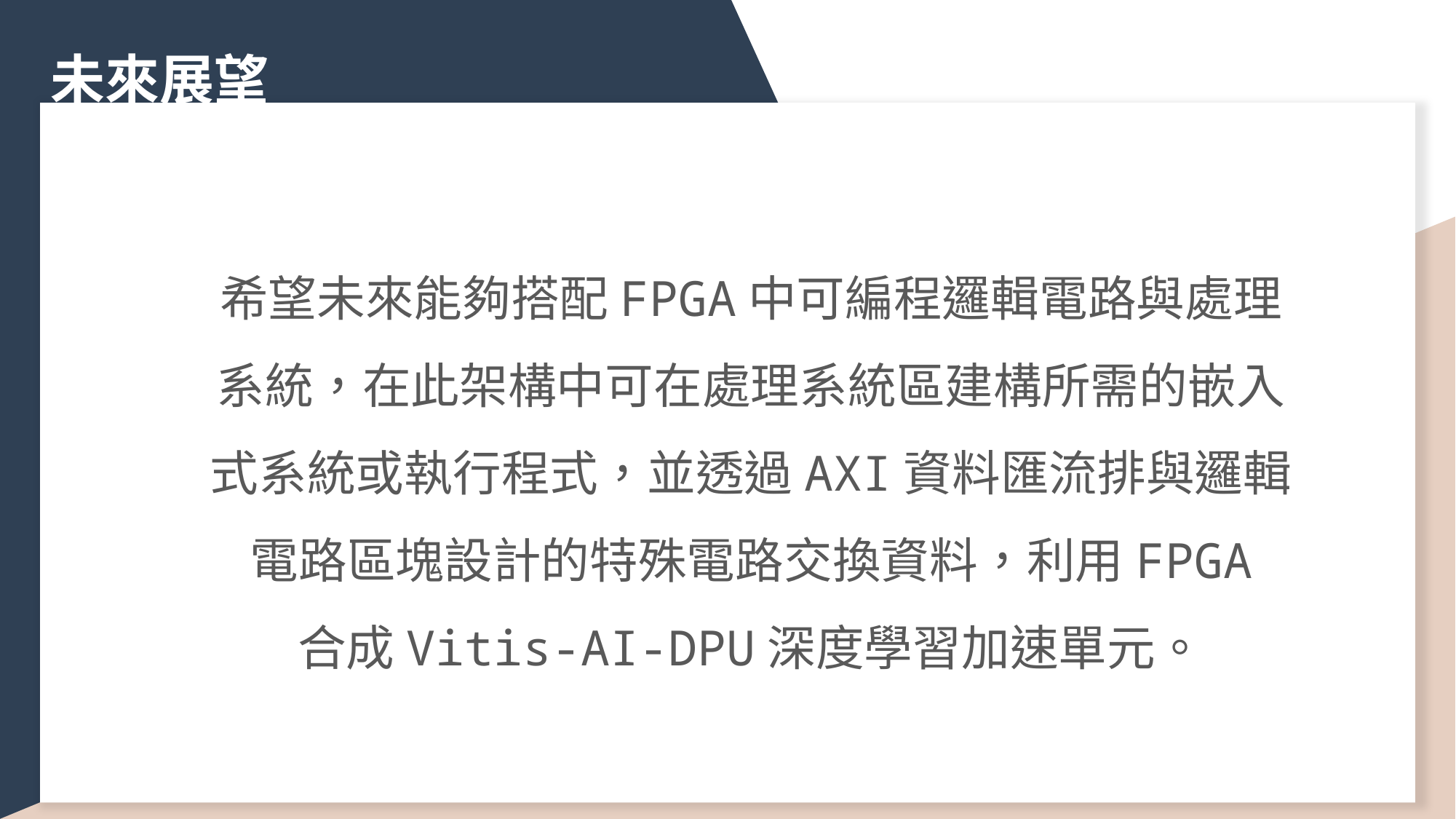

未來展望
希望未來能夠搭配FPGA中可編程邏輯電路與處理系統，在此架構中可在處理系統區建構所需的嵌入式系統或執行程式，並透過AXI資料匯流排與邏輯電路區塊設計的特殊電路交換資料，利用FPGA 合成Vitis-AI-DPU深度學習加速單元。